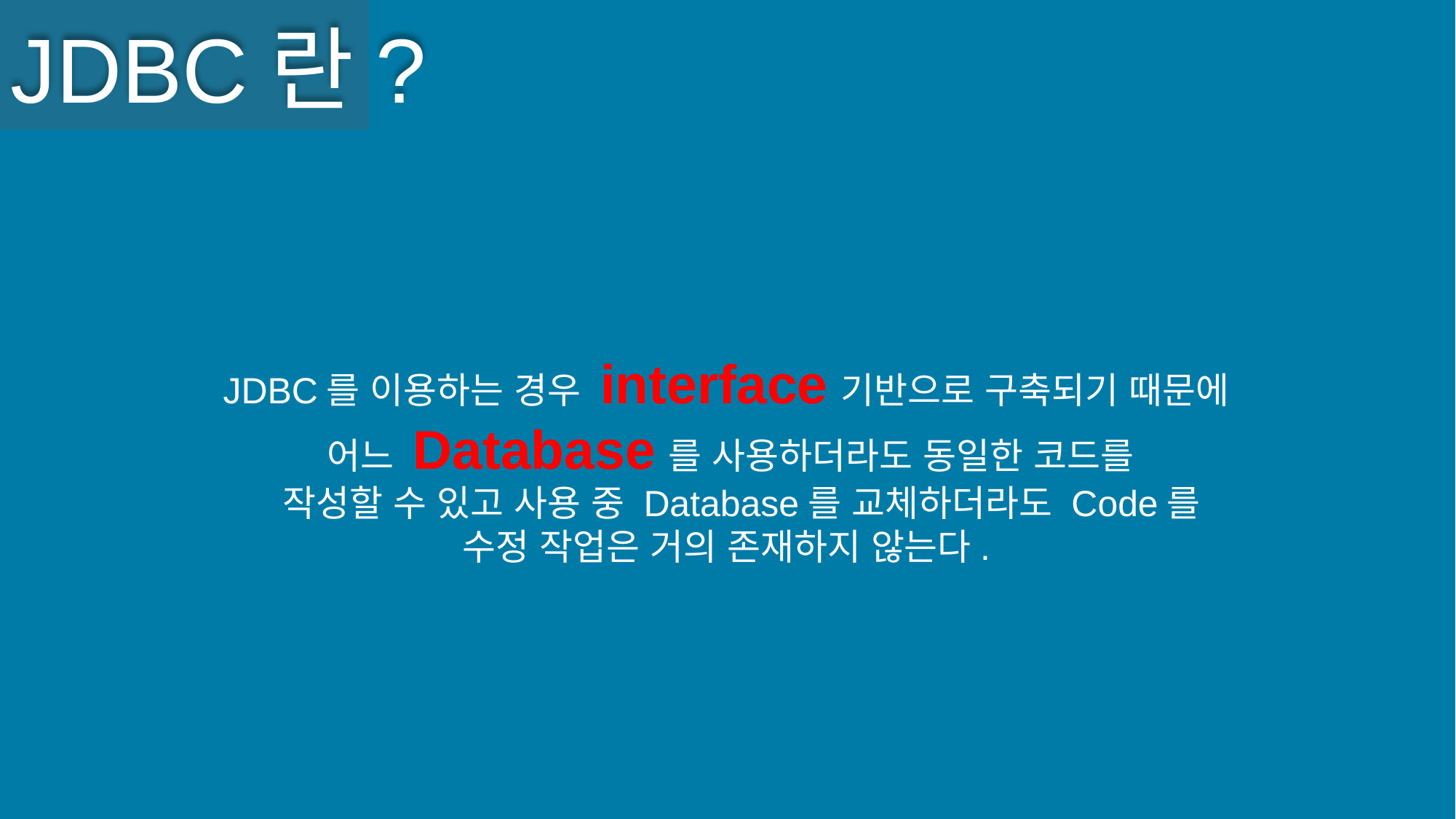

JDBC란?
JDBC를 이용하는 경우 interface기반으로 구축되기 때문에
 어느 Database를 사용하더라도 동일한 코드를 
    작성할 수 있고 사용 중 Database를 교체하더라도 Code를
수정 작업은 거의 존재하지 않는다.